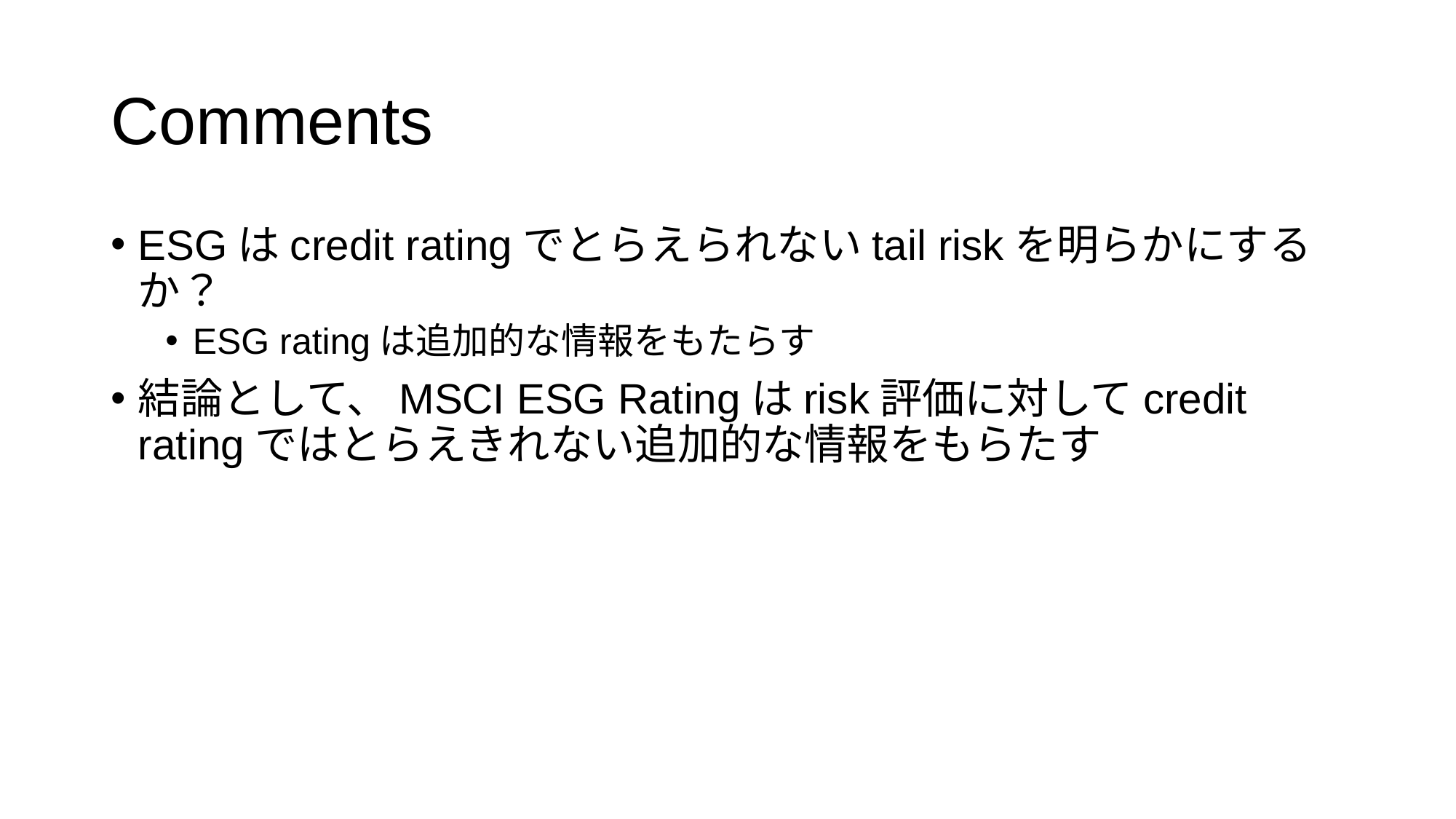

# Comments
ESGはcredit ratingでとらえられないtail riskを明らかにするか？
ESG ratingは追加的な情報をもたらす
結論として、MSCI ESG Ratingはrisk評価に対してcredit ratingではとらえきれない追加的な情報をもらたす